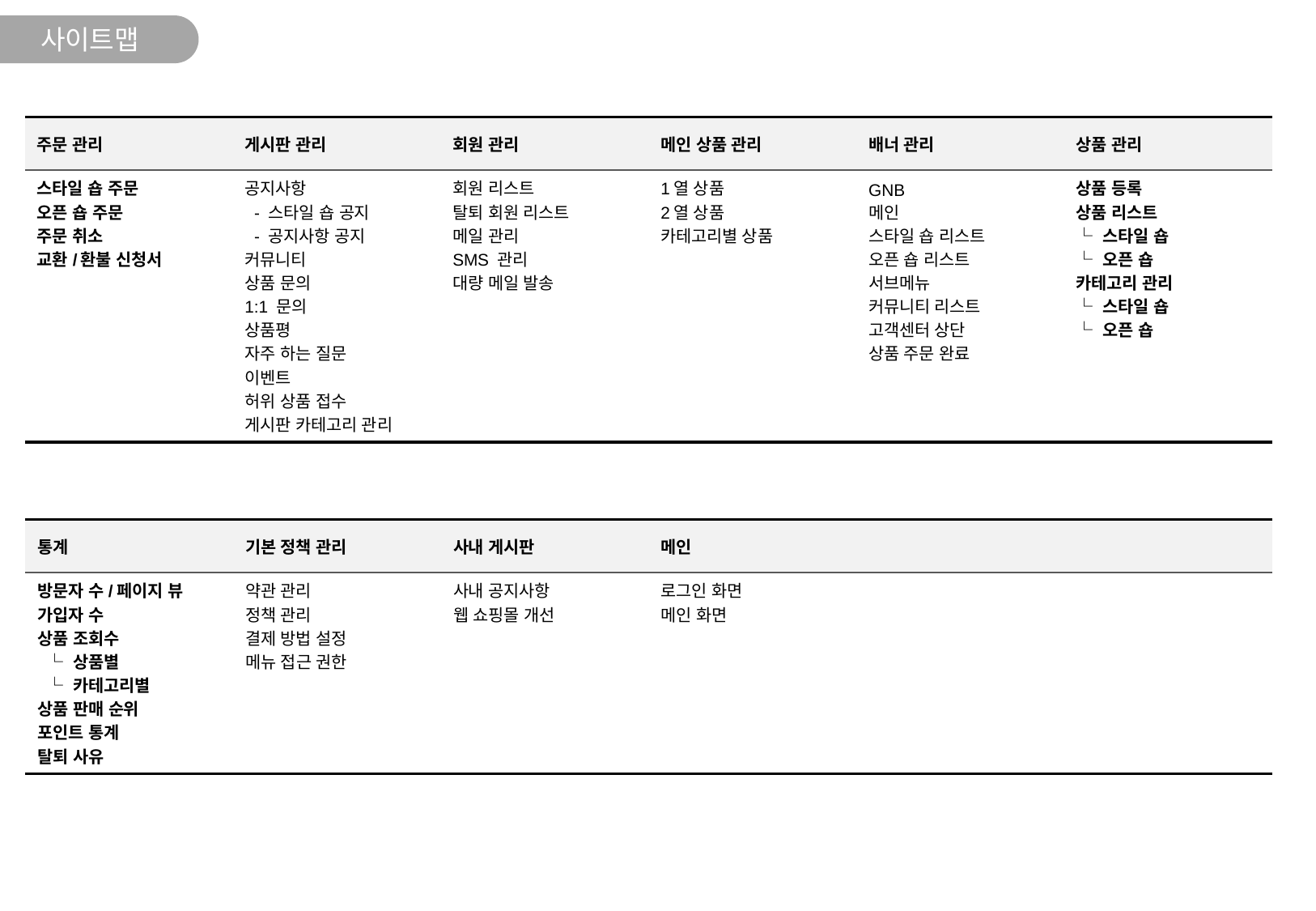

사이트맵
| 주문 관리 | 게시판 관리 | 회원 관리 | 메인 상품 관리 | 배너 관리 | 상품 관리 |
| --- | --- | --- | --- | --- | --- |
| 스타일 숍 주문 오픈 숍 주문 주문 취소 교환/환불 신청서 | 공지사항 - 스타일 숍 공지 - 공지사항 공지 커뮤니티 상품 문의 1:1 문의 상품평 자주 하는 질문 이벤트 허위 상품 접수 게시판 카테고리 관리 | 회원 리스트 탈퇴 회원 리스트 메일 관리 SMS 관리 대량 메일 발송 | 1열 상품 2열 상품 카테고리별 상품 | GNB 메인 스타일 숍 리스트 오픈 숍 리스트 서브메뉴 커뮤니티 리스트 고객센터 상단 상품 주문 완료 | 상품 등록 상품 리스트 └ 스타일 숍 └ 오픈 숍 카테고리 관리 └ 스타일 숍 └ 오픈 숍 |
| 통계 | 기본 정책 관리 | 사내 게시판 | 메인 |  |  |
| --- | --- | --- | --- | --- | --- |
| 방문자 수/페이지 뷰 가입자 수 상품 조회수 └ 상품별 └ 카테고리별 상품 판매 순위 포인트 통계 탈퇴 사유 | 약관 관리 정책 관리 결제 방법 설정 메뉴 접근 권한 | 사내 공지사항 웹 쇼핑몰 개선 | 로그인 화면 메인 화면 |  |  |